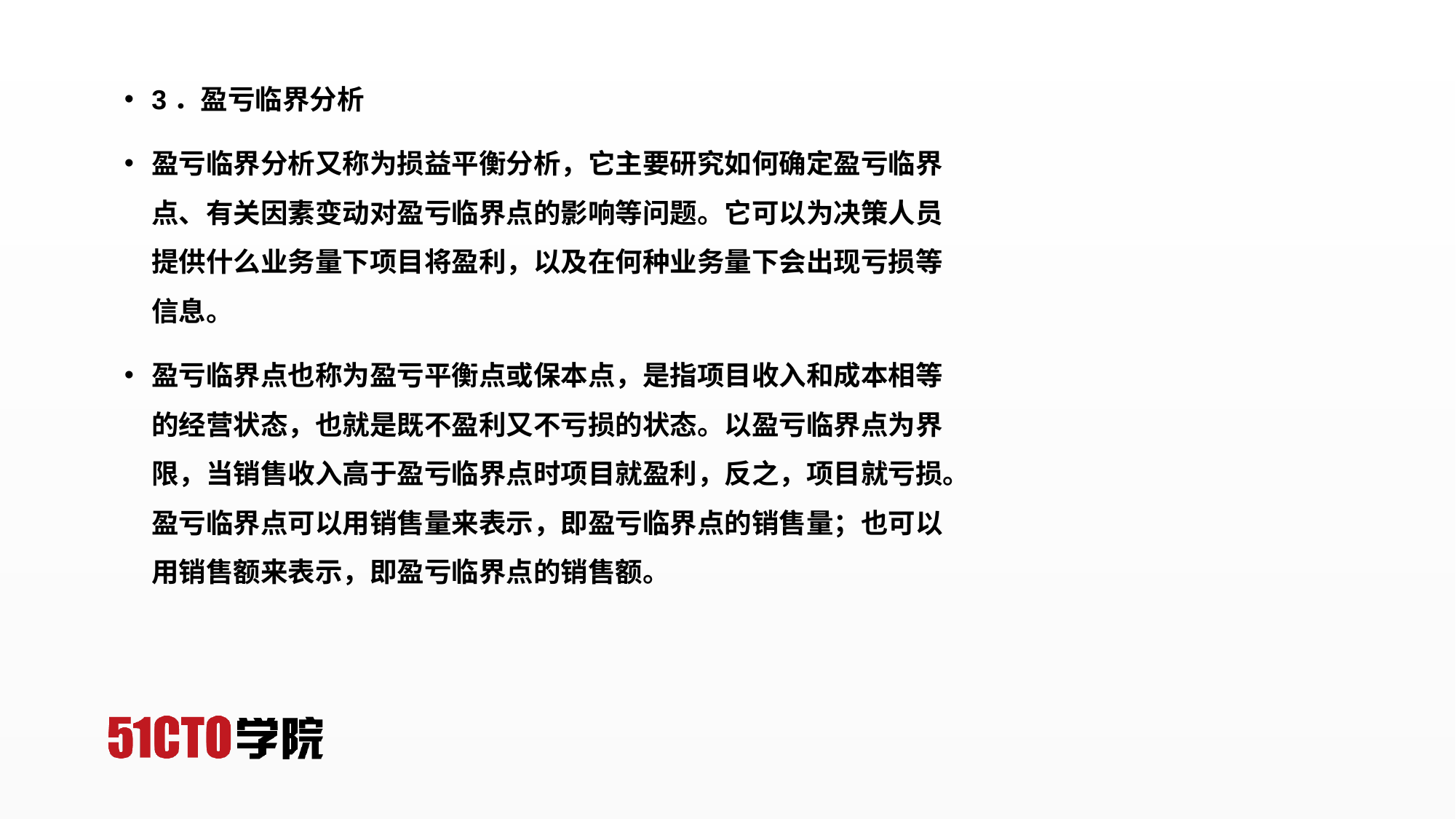

3．盈亏临界分析
盈亏临界分析又称为损益平衡分析，它主要研究如何确定盈亏临界点、有关因素变动对盈亏临界点的影响等问题。它可以为决策人员提供什么业务量下项目将盈利，以及在何种业务量下会出现亏损等信息。
盈亏临界点也称为盈亏平衡点或保本点，是指项目收入和成本相等的经营状态，也就是既不盈利又不亏损的状态。以盈亏临界点为界限，当销售收入高于盈亏临界点时项目就盈利，反之，项目就亏损。盈亏临界点可以用销售量来表示，即盈亏临界点的销售量；也可以用销售额来表示，即盈亏临界点的销售额。